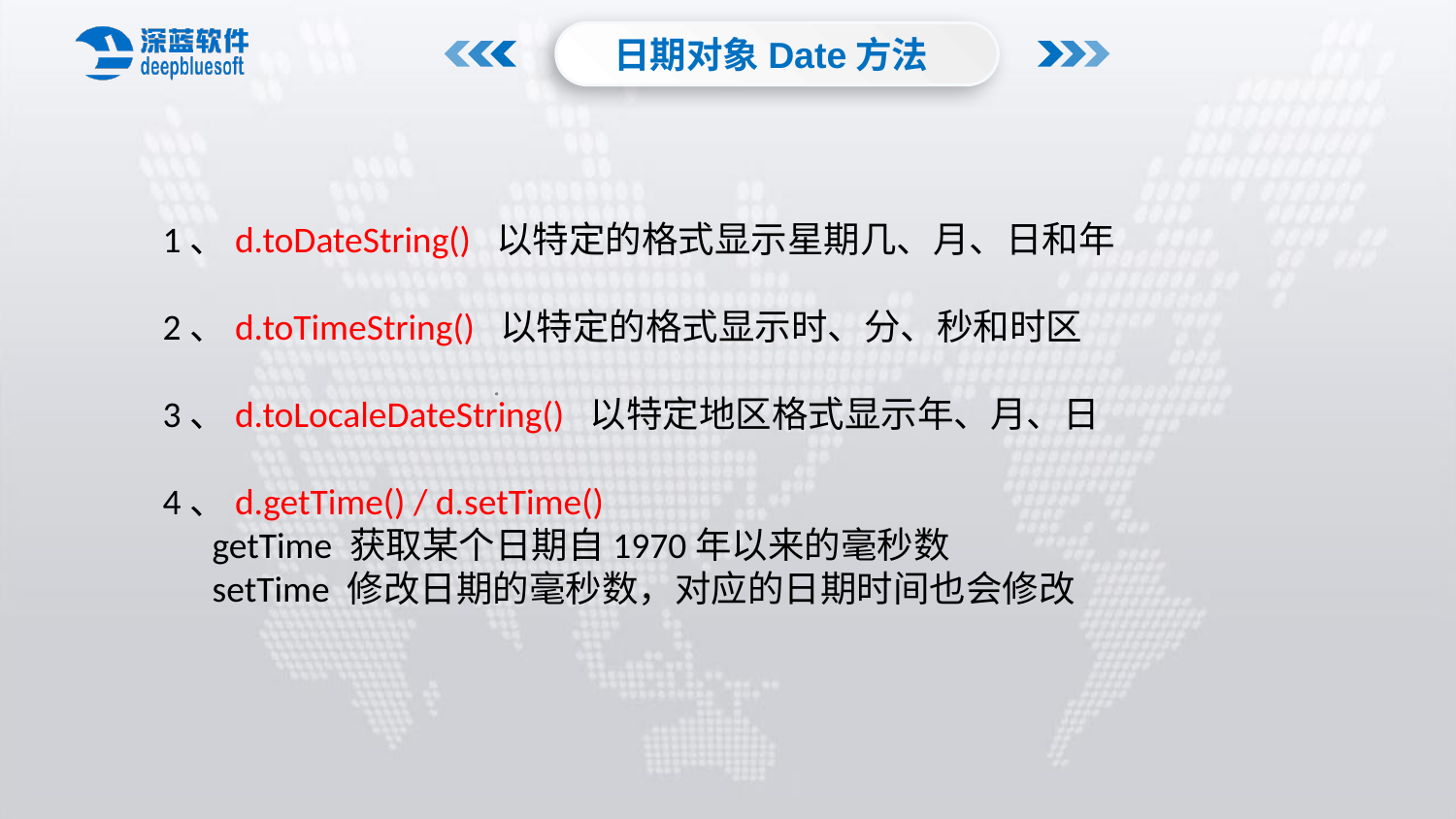

日期对象Date方法

1、d.toDateString()  以特定的格式显示星期几、月、日和年

2、d.toTimeString()  以特定的格式显示时、分、秒和时区

3、d.toLocaleDateString()  以特定地区格式显示年、月、日

4、d.getTime() / d.setTime()
      getTime 获取某个日期自1970年以来的毫秒数
      setTime 修改日期的毫秒数，对应的日期时间也会修改